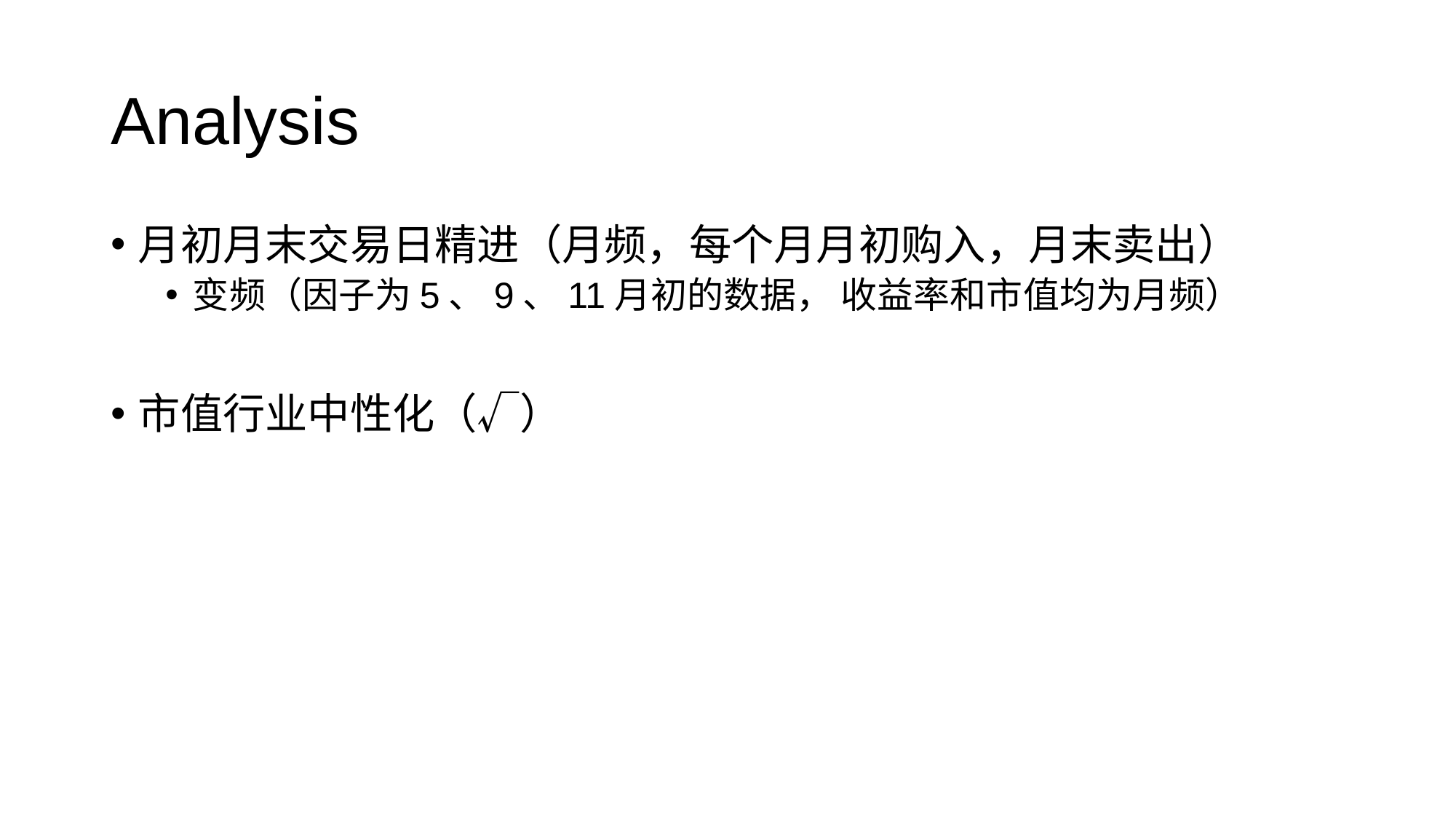

# Analysis
月初月末交易日精进（月频，每个月月初购入，月末卖出）
变频（因子为5、9、11月初的数据， 收益率和市值均为月频）

市值行业中性化（√）